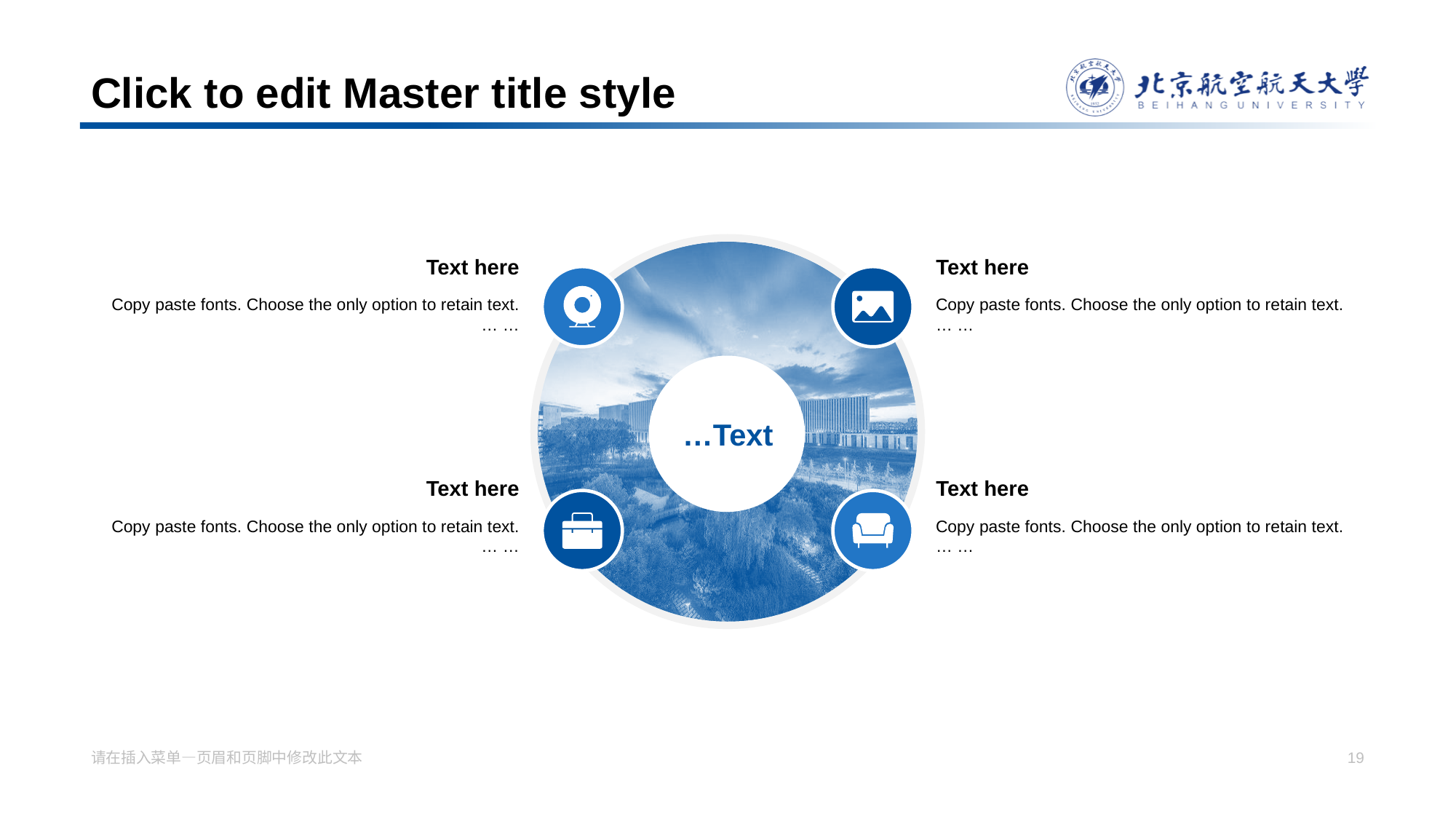

# Click to edit Master title style

…Text
Text here
Copy paste fonts. Choose the only option to retain text.
… …
Text here
Copy paste fonts. Choose the only option to retain text.
… …

Text here
Copy paste fonts. Choose the only option to retain text.
… …
Text here
Copy paste fonts. Choose the only option to retain text.
… …

请在插入菜单—页眉和页脚中修改此文本
19